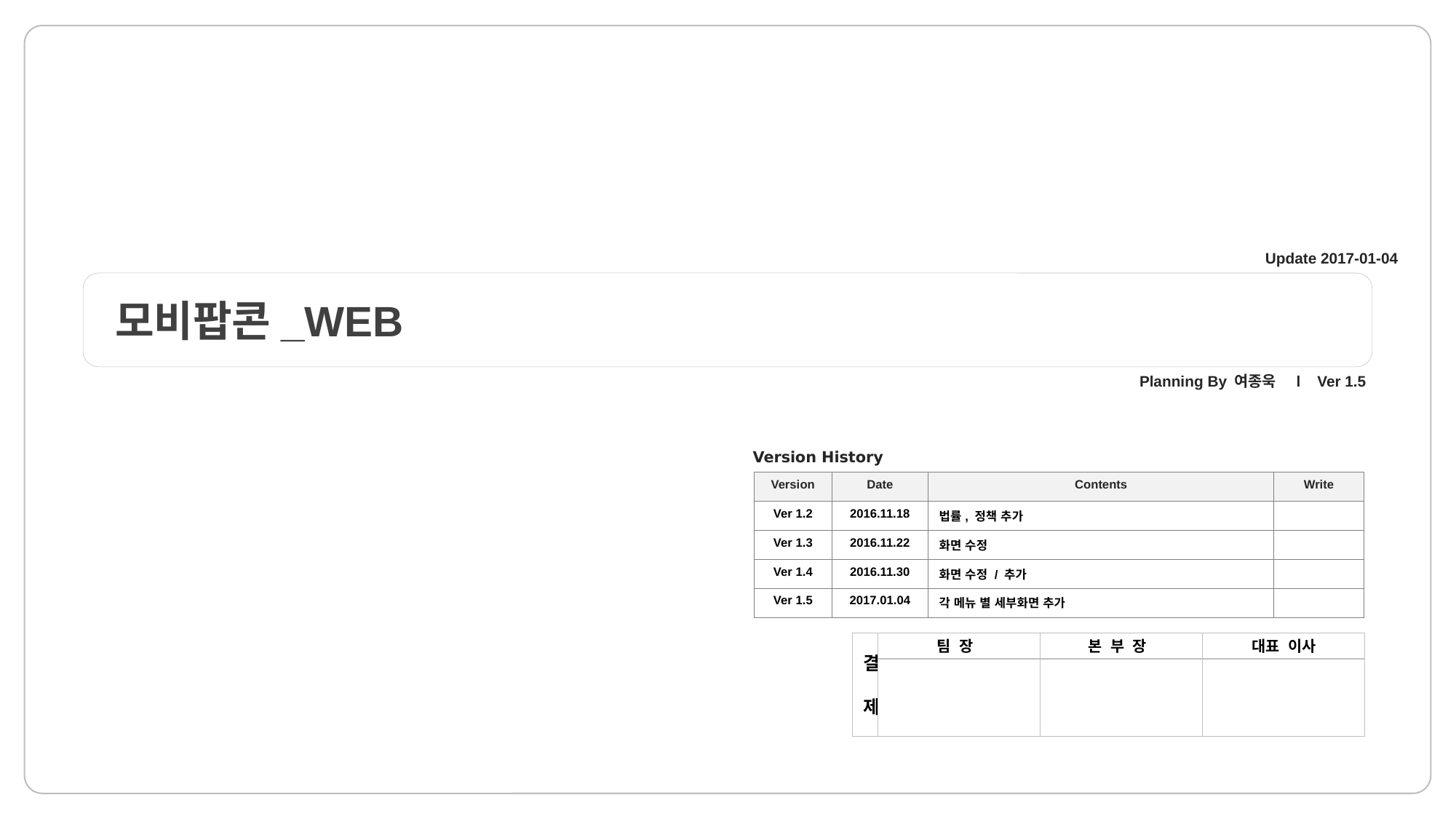

Update 2017-01-04

모비팝콘_WEB
Planning By 여종욱    l    Ver 1.5
Version History
| Version | Date | Contents | Write |
| --- | --- | --- | --- |
| Ver 1.2 | 2016.11.18 | 법률, 정책 추가 |  |
| Ver 1.3 | 2016.11.22 | 화면 수정 |  |
| Ver 1.4 | 2016.11.30 | 화면 수정 / 추가 |  |
| Ver 1.5 | 2017.01.04 | 각 메뉴 별 세부화면 추가 |  |
결

제
팀  장
본  부  장
대표  이사